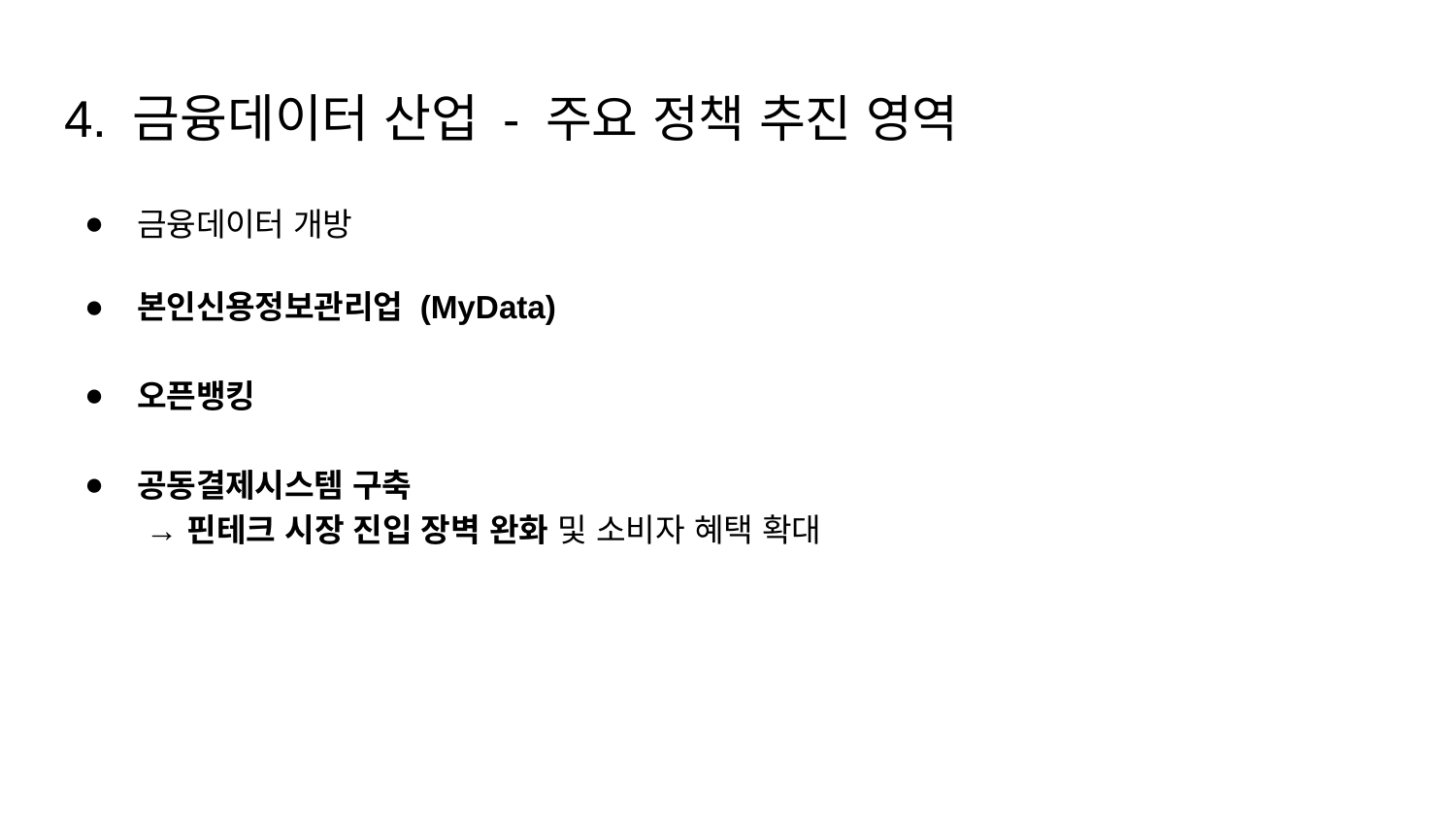

# 4. 금융데이터 산업 - 주요 정책 추진 영역
금융데이터 개방
본인신용정보관리업 (MyData)
오픈뱅킹
공동결제시스템 구축
 → 핀테크 시장 진입 장벽 완화 및 소비자 혜택 확대